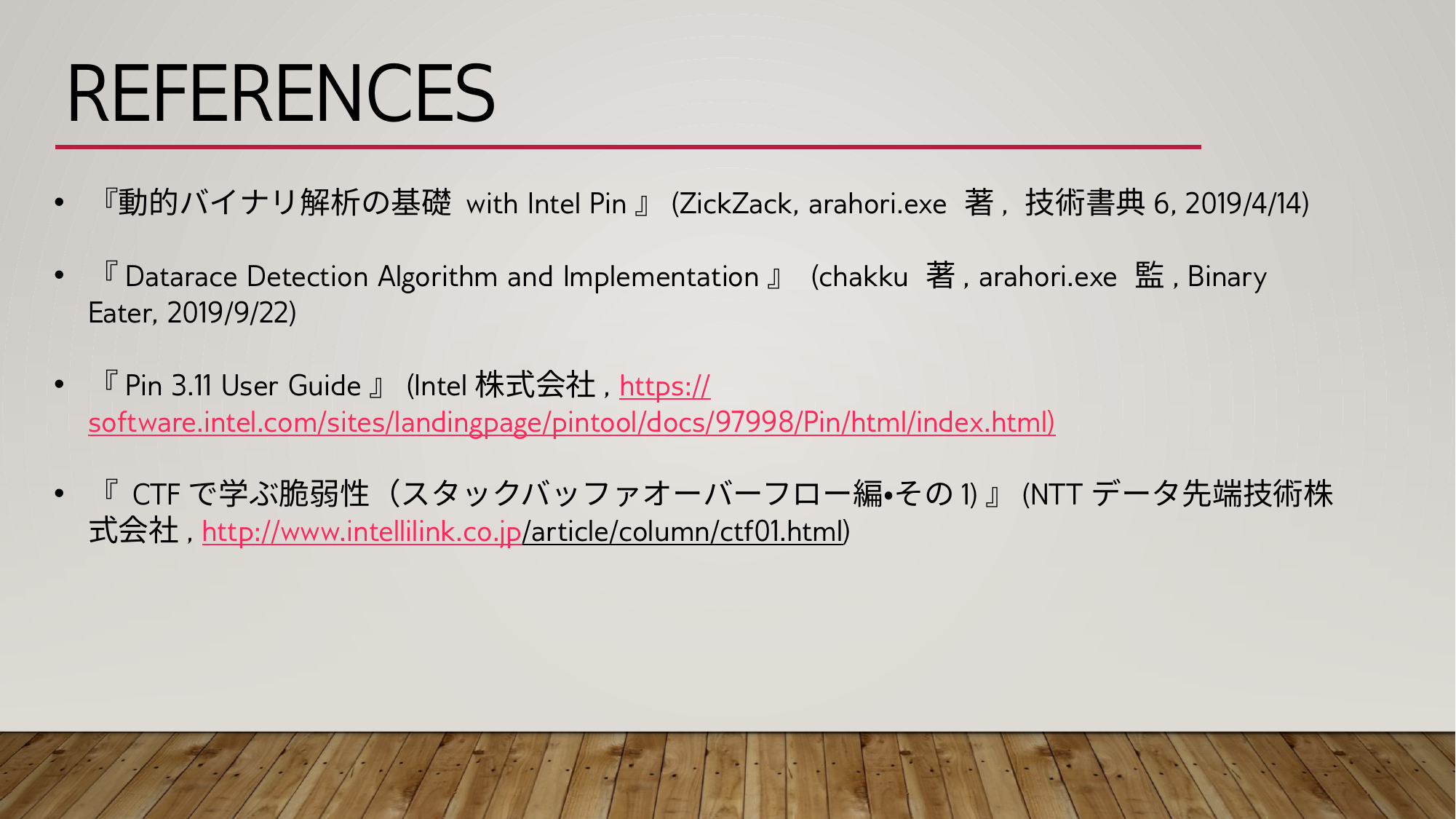

# References
『動的バイナリ解析の基礎 with Intel Pin』(ZickZack, arahori.exe 著, 技術書典6, 2019/4/14)

『Datarace Detection Algorithm and Implementation』 (chakku 著, arahori.exe 監, Binary Eater, 2019/9/22)

『Pin 3.11 User Guide』(Intel株式会社, https://software.intel.com/sites/landingpage/pintool/docs/97998/Pin/html/index.html)

『 CTFで学ぶ脆弱性（スタックバッファオーバーフロー編・その1)』(NTTデータ先端技術株式会社, http://www.intellilink.co.jp/article/column/ctf01.html)